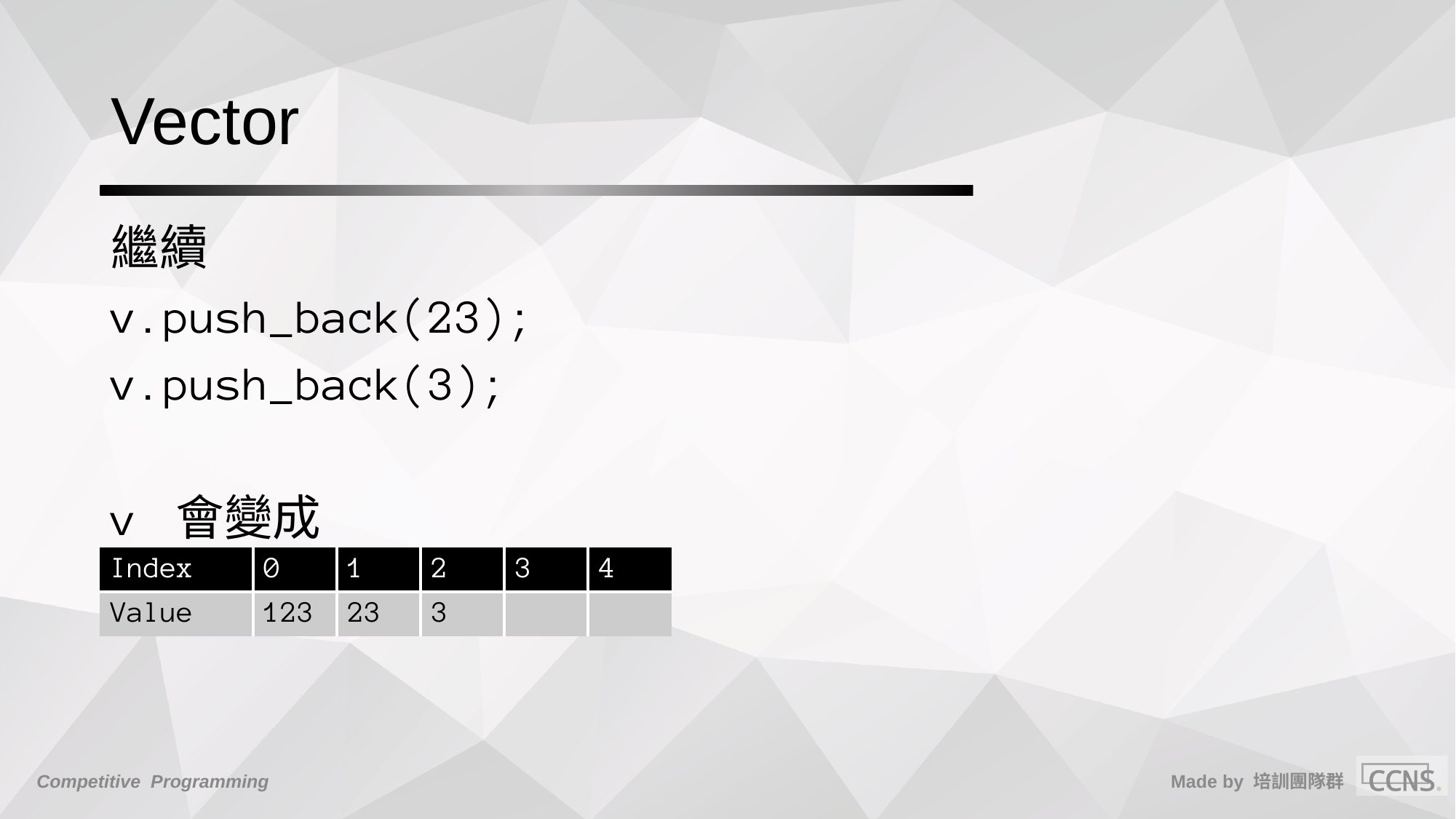

# Vector
繼續
v.push_back(23);
v.push_back(3);

v 會變成
| Index | 0 | 1 | 2 | 3 | 4 |
| --- | --- | --- | --- | --- | --- |
| Value | 123 | 23 | 3 |  |  |